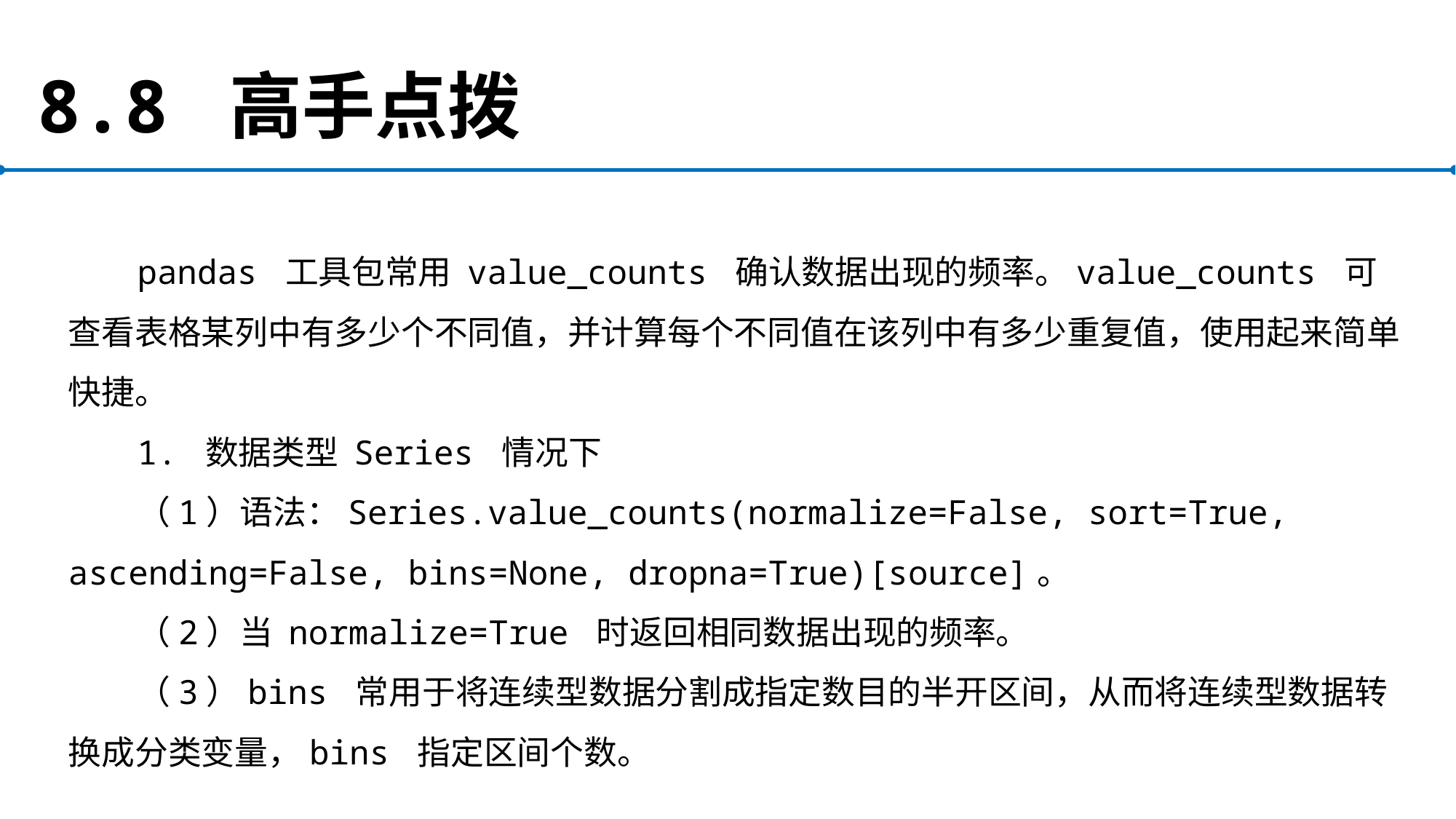

# 8.8 高手点拨
pandas 工具包常用 value_counts 确认数据出现的频率。value_counts 可查看表格某列中有多少个不同值，并计算每个不同值在该列中有多少重复值，使用起来简单快捷。
1. 数据类型 Series 情况下
（1）语法：Series.value_counts(normalize=False, sort=True, ascending=False, bins=None, dropna=True)[source]。
（2）当 normalize=True 时返回相同数据出现的频率。
（3）bins 常用于将连续型数据分割成指定数目的半开区间，从而将连续型数据转换成分类变量，bins 指定区间个数。